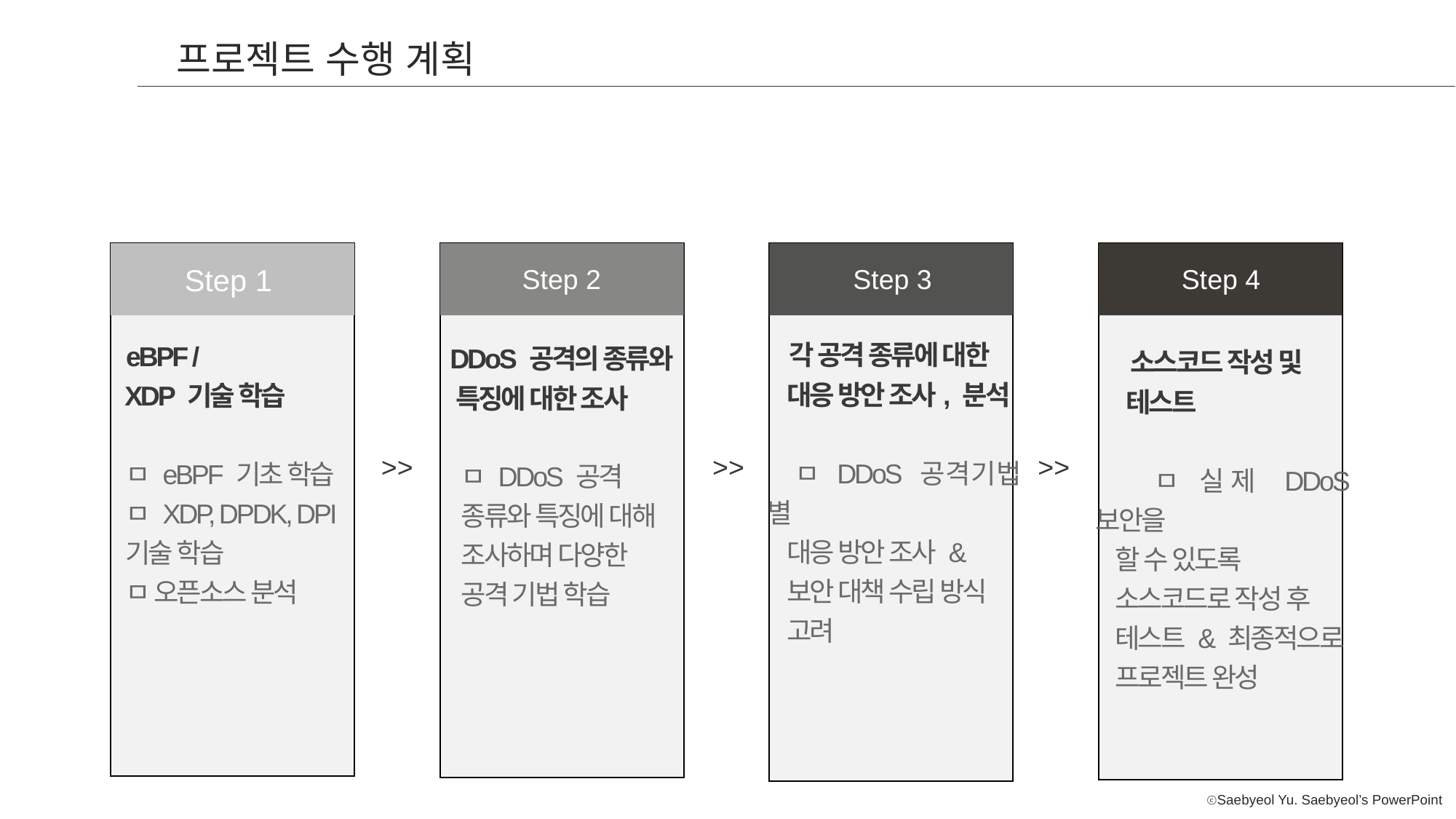

프로젝트 수행 계획
Step 1

Step 2
Step 3
Step 4
  각 공격 종류에 대한
  대응 방안 조사, 분석

  ㅁ DDoS 공격기법 별
  대응 방안 조사 &
  보안 대책 수립 방식
  고려
  eBPF /
  XDP 기술 학습

 ㅁ eBPF 기초 학습
 ㅁ XDP, DPDK, DPI
 기술 학습
 ㅁ 오픈소스 분석
 DDoS 공격의 종류와
 특징에 대한 조사

  ㅁ DDoS 공격
  종류와 특징에 대해
  조사하며 다양한
  공격 기법 학습
    소스코드 작성 및
    테스트

   ㅁ 실제 DDoS 보안을
  할 수 있도록
  소스코드로 작성 후
  테스트 & 최종적으로
  프로젝트 완성
>>
>>
>>